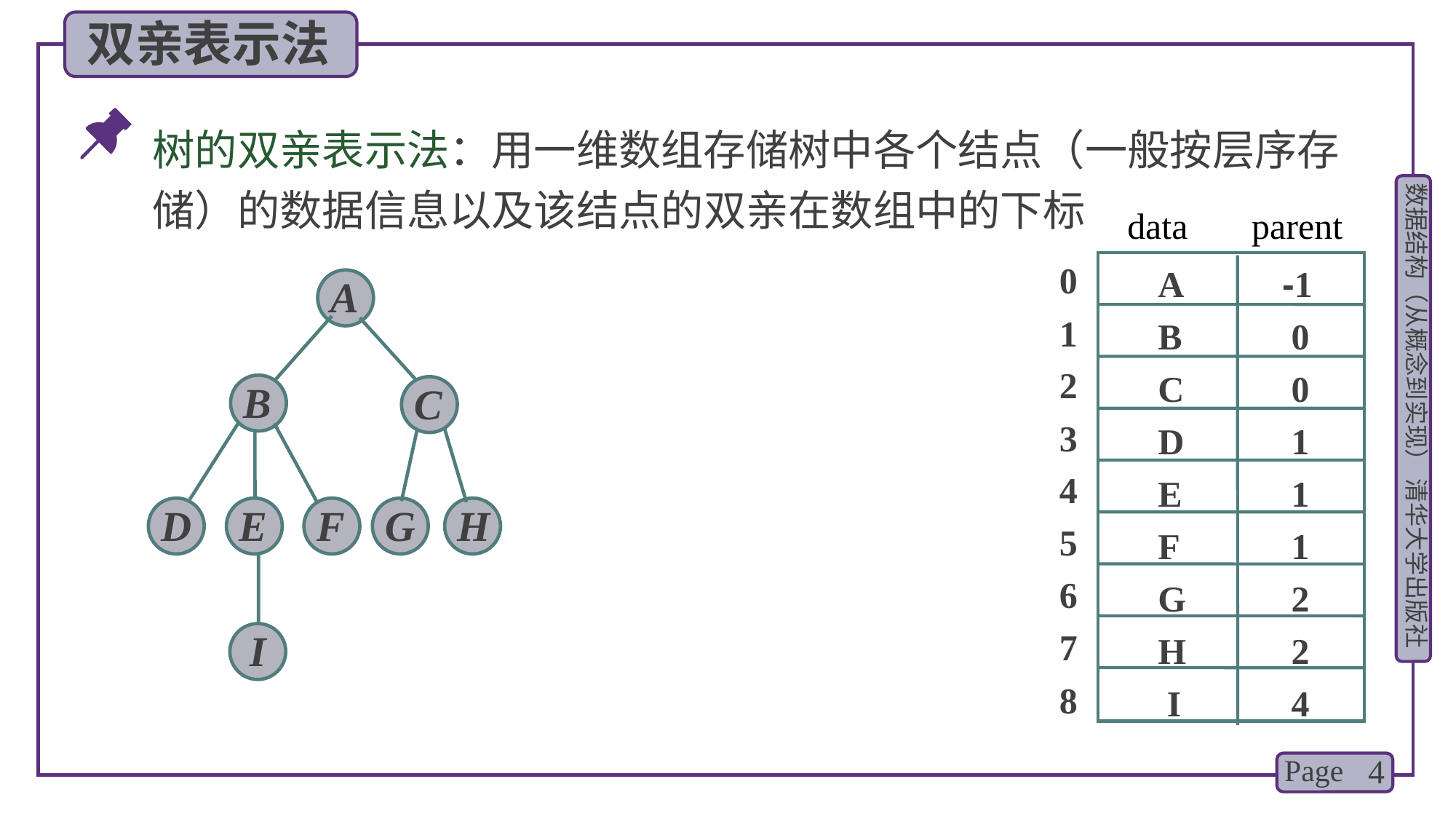

双亲表示法

树的双亲表示法：用一维数组存储树中各个结点（一般按层序存储）的数据信息以及该结点的双亲在数组中的下标

data       parent
0
1
2
3
4
5
6
7
8

    A
    B
    C
    D
    E
    F
    G
    H
     I
   -1
    0
    0
    1
    1
    1
    2
    2
    4
A

B
C

D
E
F
G
H

I